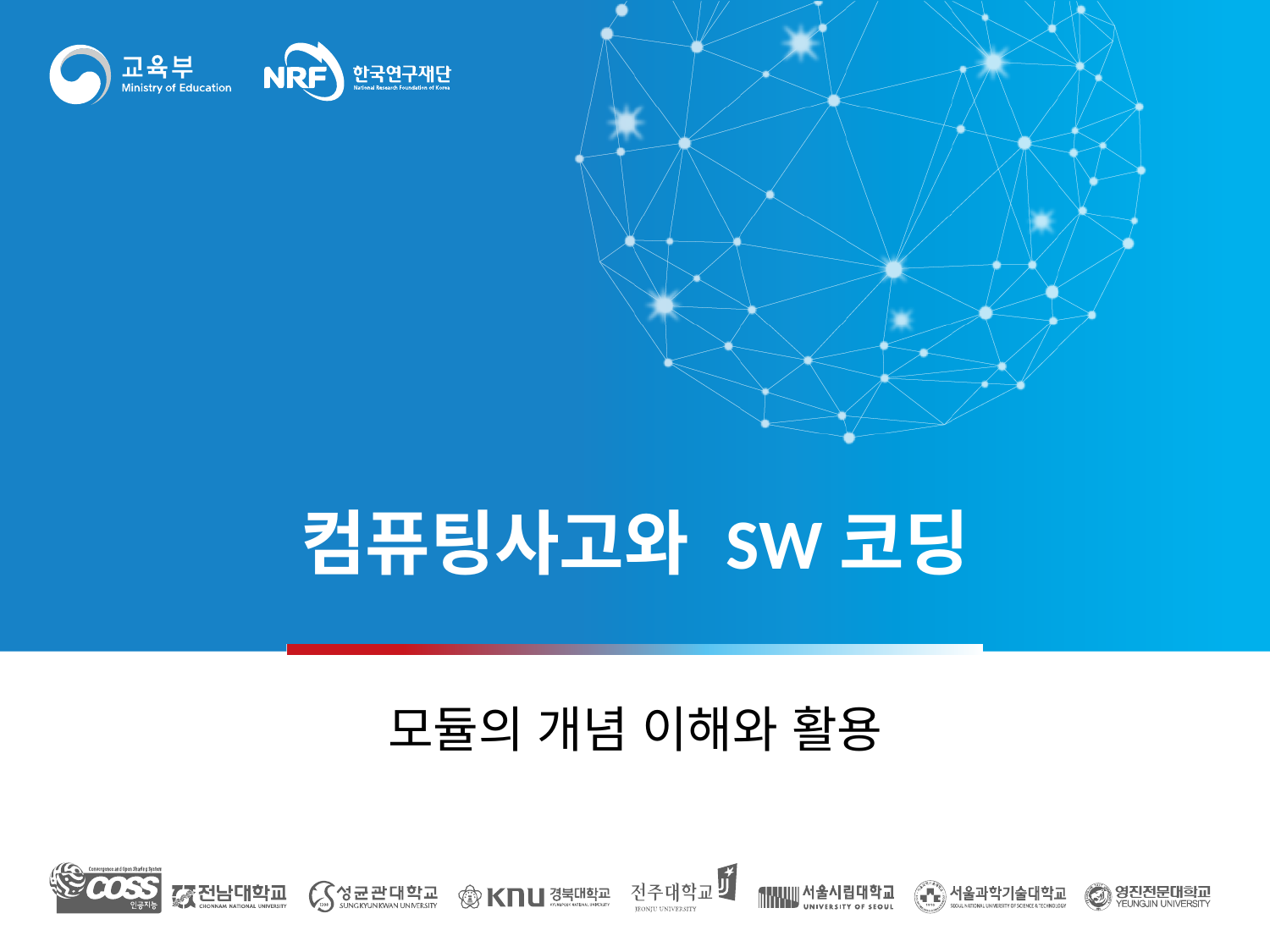

# 컴퓨팅사고와 SW코딩
모듈의 개념 이해와 활용